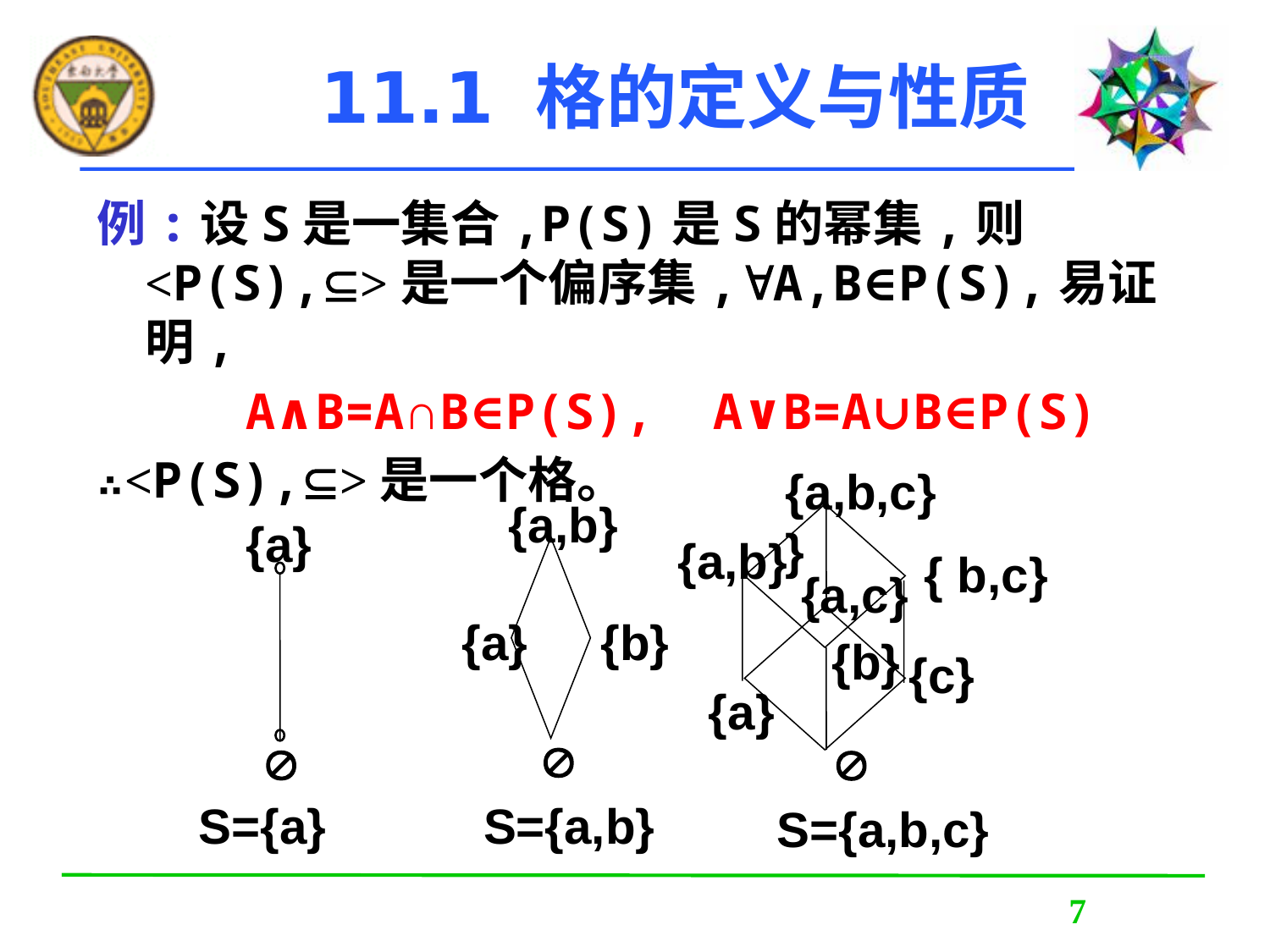

# 11.1 格的定义与性质
例:设S是一集合,P(S)是S的幂集,则<P(S),⊆>是一个偏序集,∀A,B∈P(S),易证明,
     A∧B=A∩B∈P(S),  A∨B=A∪B∈P(S)
∴<P(S),⊆>是一个格。
{a,b,c}}
{a,b}

{a}
{a,b}

{ b,c}
{a,c}

{a}
{b}
{b}
{c}
{a}
∅

∅
∅

S={a}
S={a,b}
S={a,b,c}